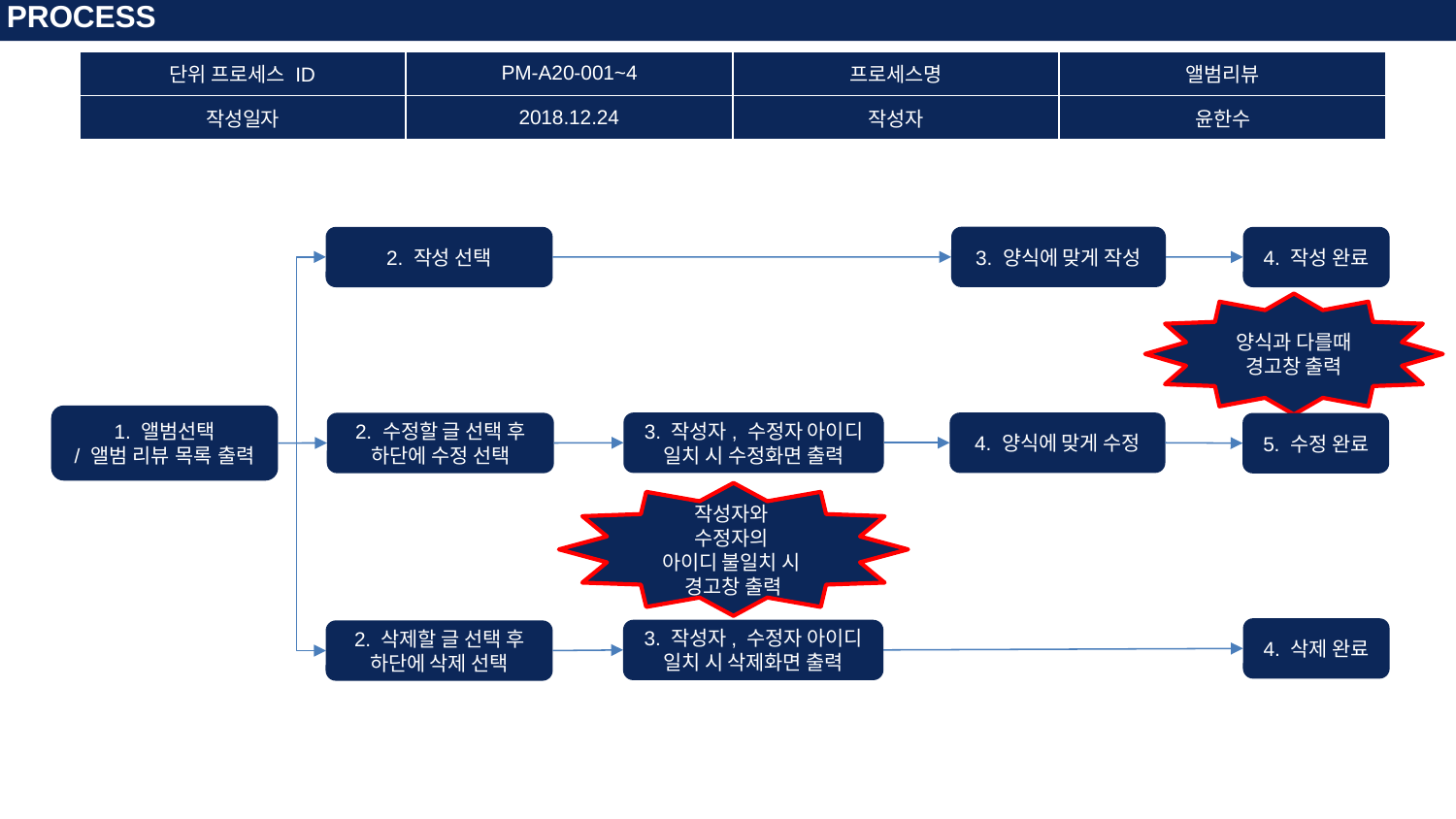

PROCESS
PROCESS
| 단위 프로세스 ID | PM-A20-001~4 | 프로세스명 | 앨범리뷰 |
| --- | --- | --- | --- |
| 작성일자 | 2018.12.24 | 작성자 | 윤한수 |
3. 양식에 맞게 작성
2. 작성 선택
4. 작성 완료
양식과 다를때
경고창 출력

1. 앨범선택
/ 앨범 리뷰 목록 출력
3. 작성자, 수정자 아이디 일치 시 수정화면 출력
4. 양식에 맞게 수정
2. 수정할 글 선택 후
하단에 수정 선택
5. 수정 완료
작성자와
수정자의
아이디 불일치 시
경고창 출력

4. 삭제 완료
3. 작성자, 수정자 아이디 일치 시 삭제화면 출력
2. 삭제할 글 선택 후
하단에 삭제 선택